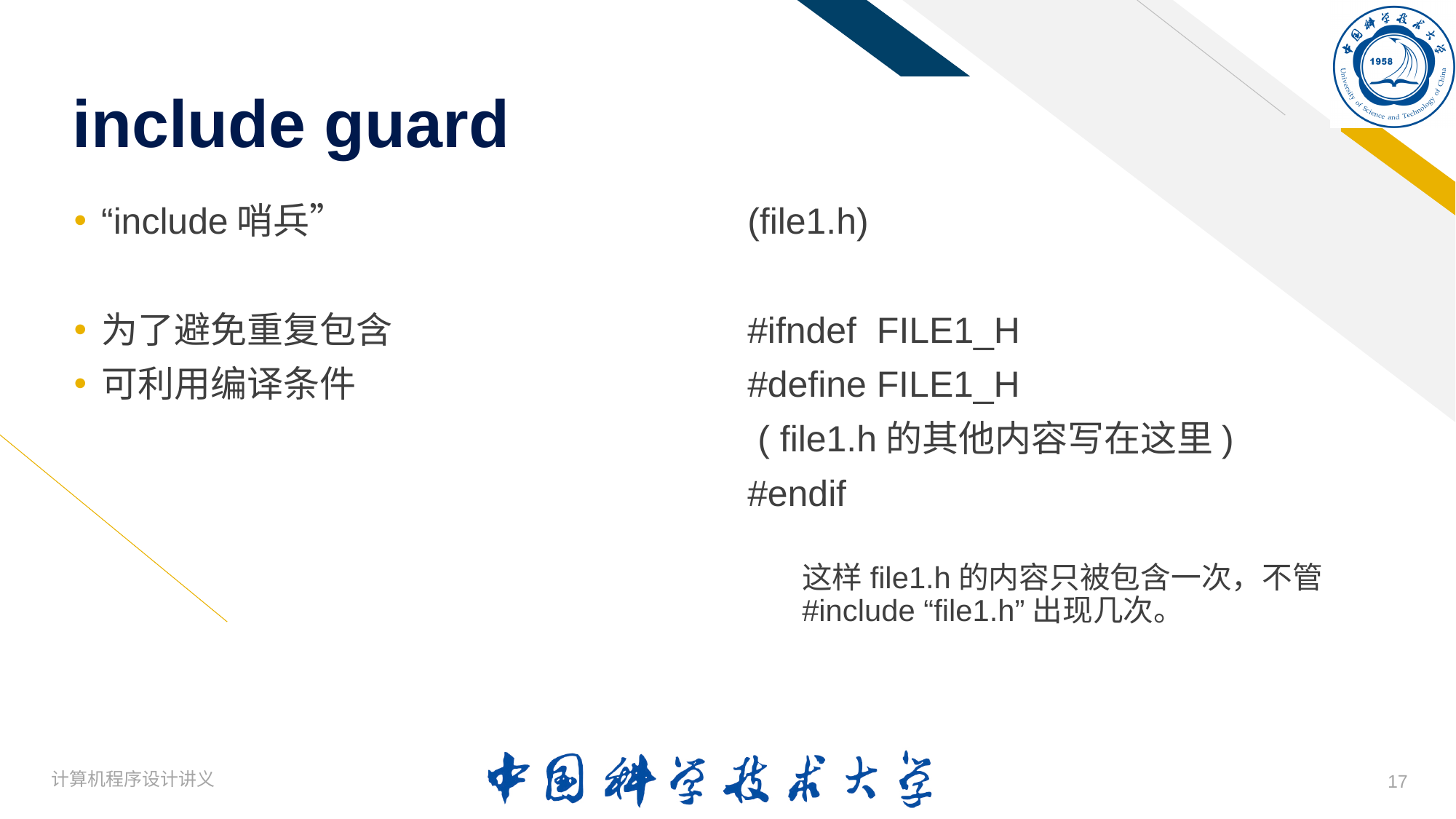

# include guard
“include哨兵”

为了避免重复包含
可利用编译条件

(file1.h)

#ifndef  FILE1_H
#define FILE1_H
 ( file1.h的其他内容写在这里)
#endif

这样file1.h的内容只被包含一次，不管#include “file1.h”出现几次。
计算机程序设计讲义
17